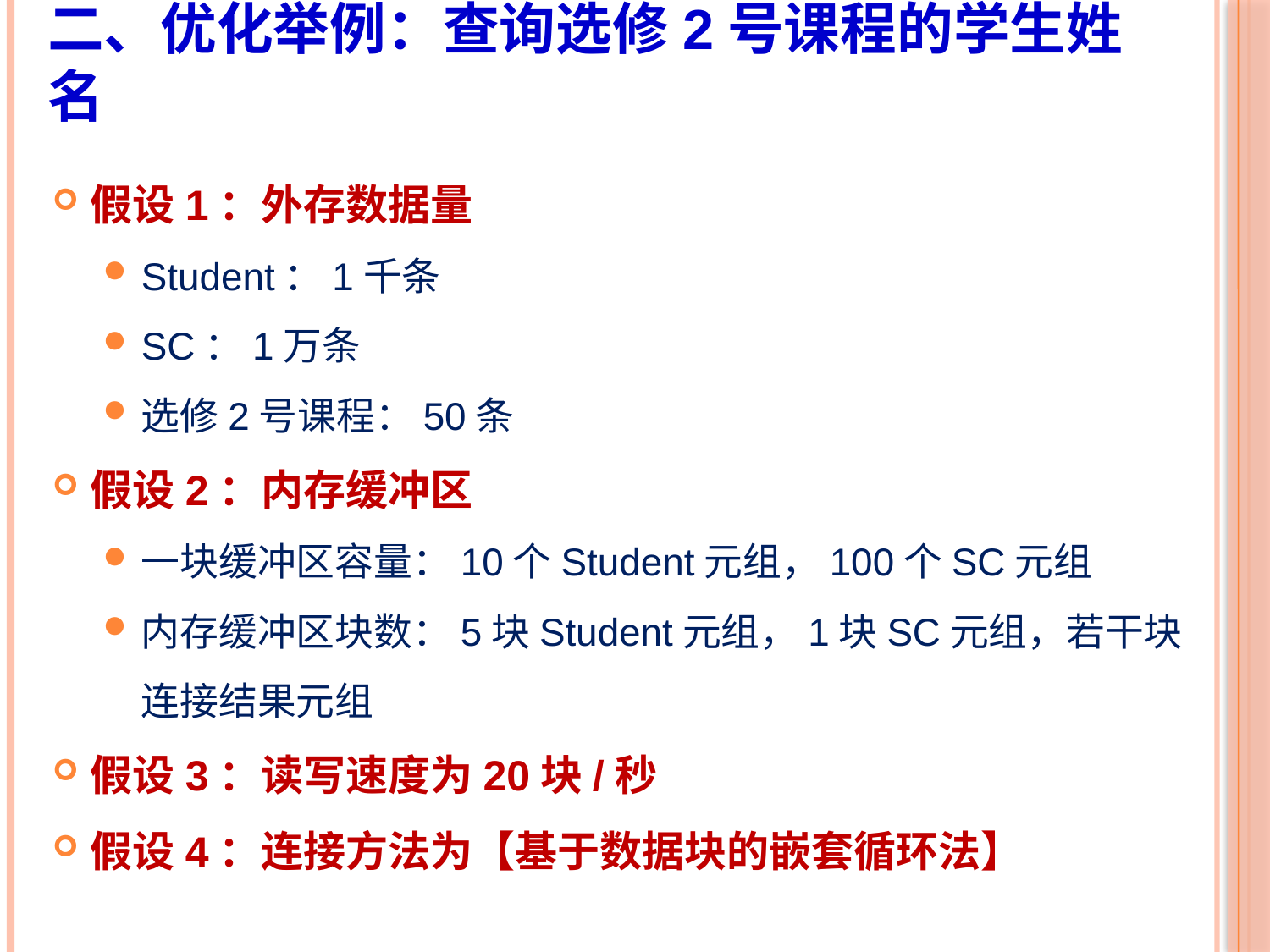

# 二、优化举例：查询选修2号课程的学生姓名
假设1：外存数据量
Student：1千条
SC：1万条
选修2号课程：50条
假设2：内存缓冲区
一块缓冲区容量：10个Student元组，100个SC元组
内存缓冲区块数：5块Student元组，1块SC元组，若干块连接结果元组
假设3：读写速度为20块/秒
假设4：连接方法为【基于数据块的嵌套循环法】